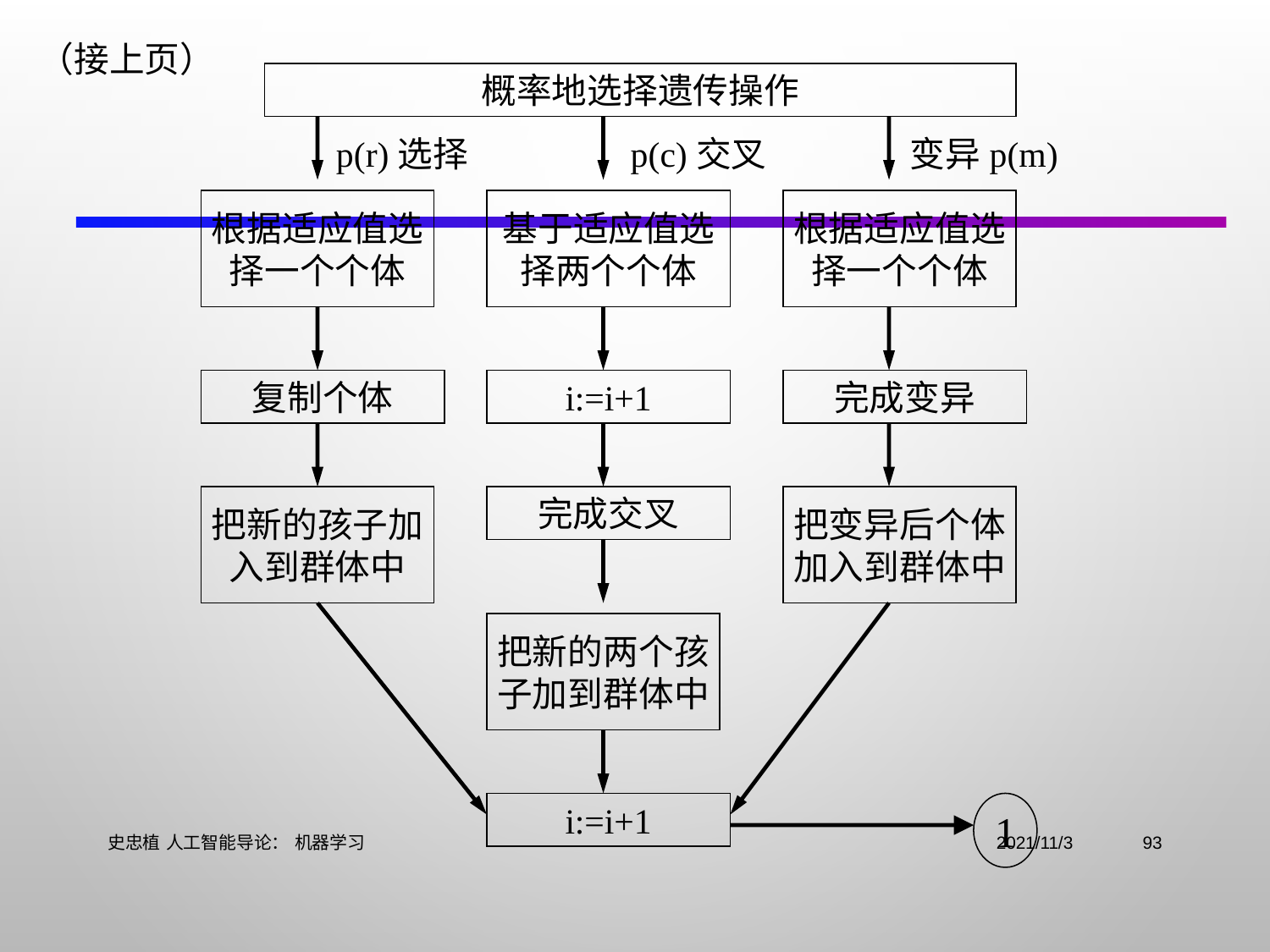

（接上页）
概率地选择遗传操作

p(r)选择
p(c)交叉
变异p(m)
根据适应值选
择一个个体
基于适应值选
择两个个体
根据适应值选
择一个个体

复制个体
i:=i+1
完成变异

把新的孩子加
入到群体中
完成交叉
把变异后个体
加入到群体中

把新的两个孩
子加到群体中

i:=i+1
1
史忠植 人工智能导论： 机器学习
2021/11/3
93